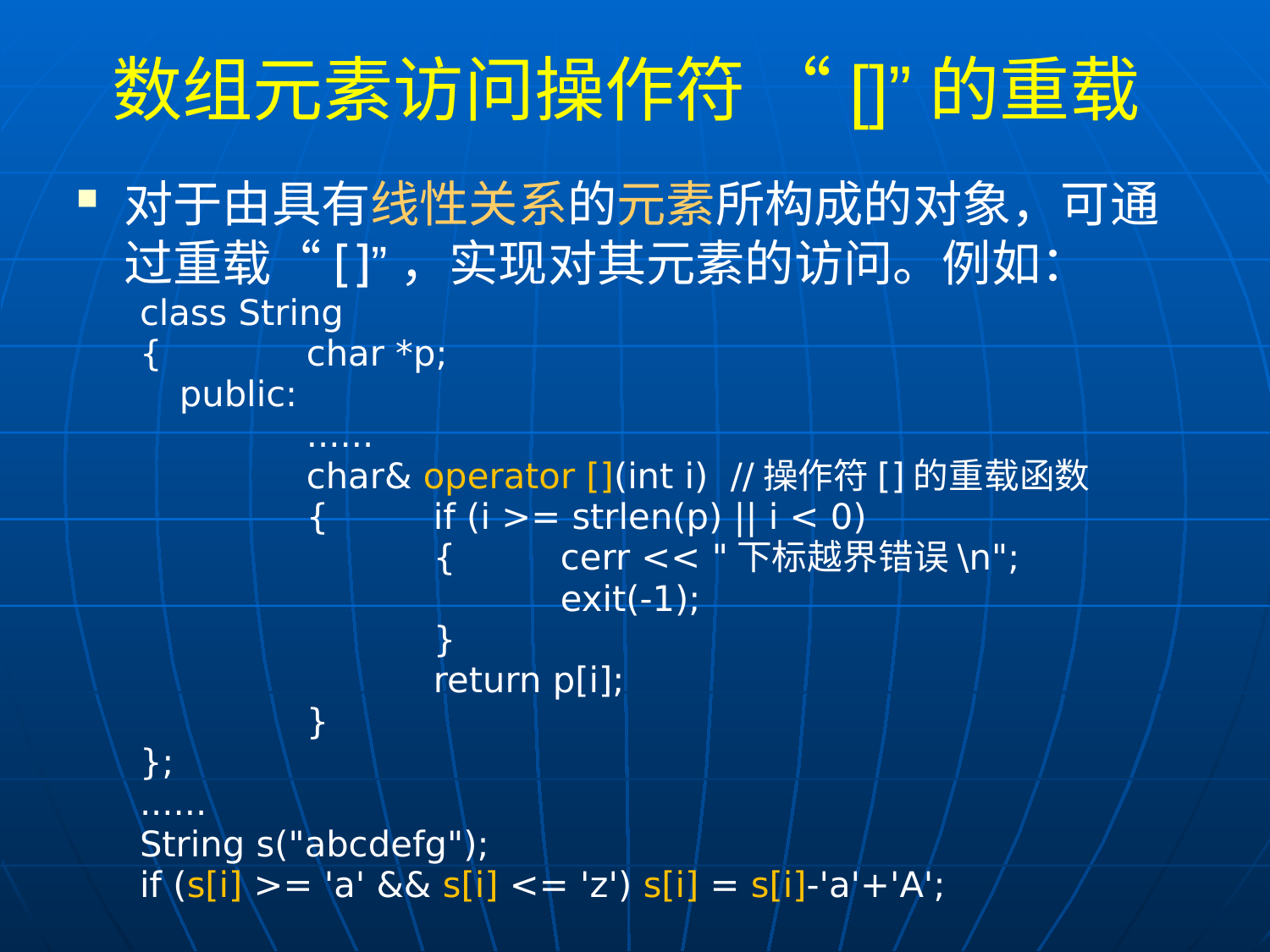

# 数组元素访问操作符 “[]”的重载
对于由具有线性关系的元素所构成的对象，可通过重载“[]”，实现对其元素的访问。例如：
class String
{		char *p;
	public:
		......
		char& operator [](int i)  //操作符[]的重载函数
		{	if (i >= strlen(p) || i < 0)
			{	cerr << "下标越界错误\n";
				exit(-1);
			}
			return p[i];
		}
};
......
String s("abcdefg");
if (s[i] >= 'a' && s[i] <= 'z') s[i] = s[i]-'a'+'A';